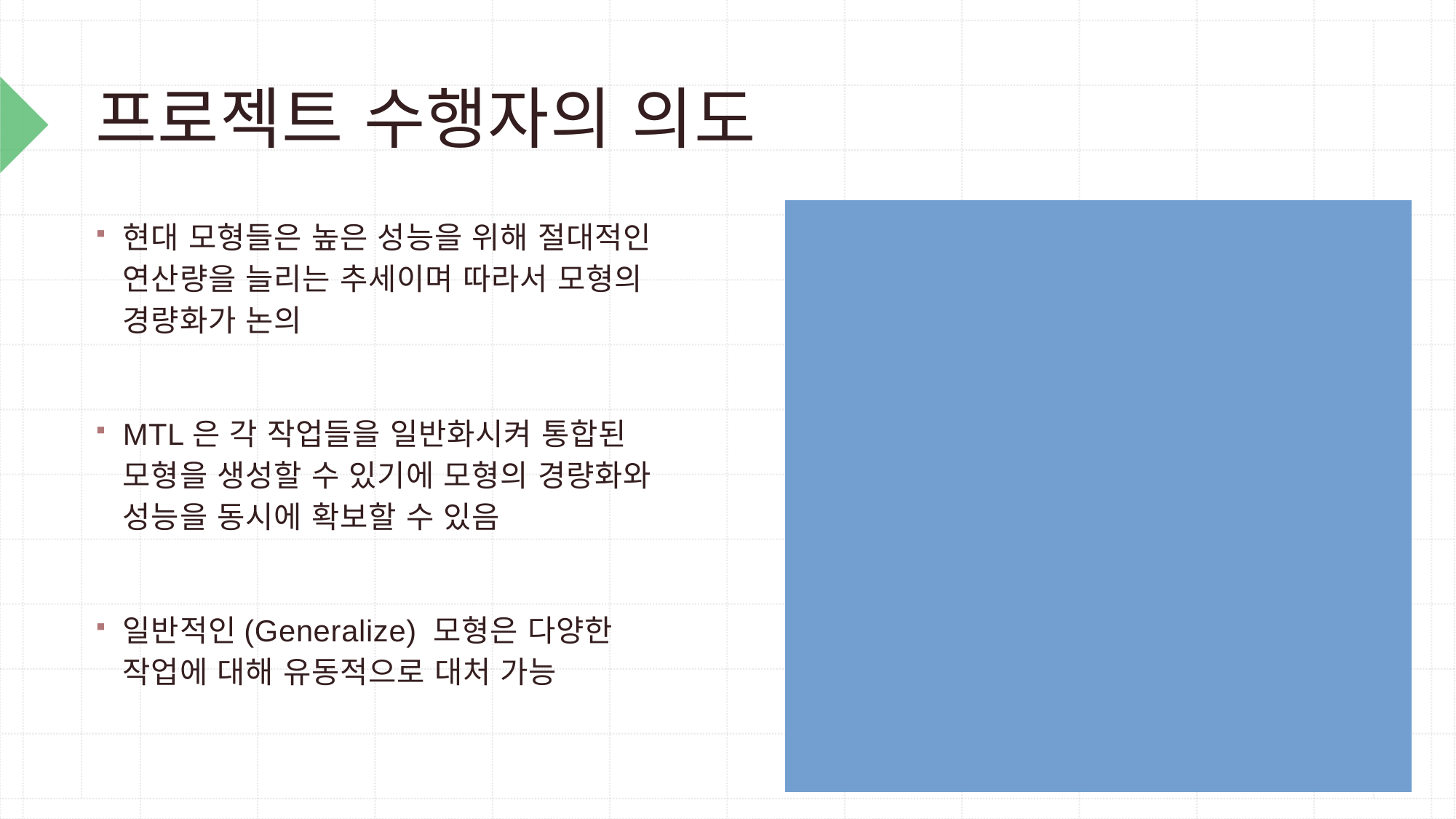

# 프로젝트 수행자의 의도
현대 모형들은 높은 성능을 위해 절대적인 연산량을 늘리는 추세이며 따라서 모형의 경량화가 논의

MTL은 각 작업들을 일반화시켜 통합된 모형을 생성할 수 있기에 모형의 경량화와 성능을 동시에 확보할 수 있음

일반적인(Generalize) 모형은 다양한 작업에 대해 유동적으로 대처 가능